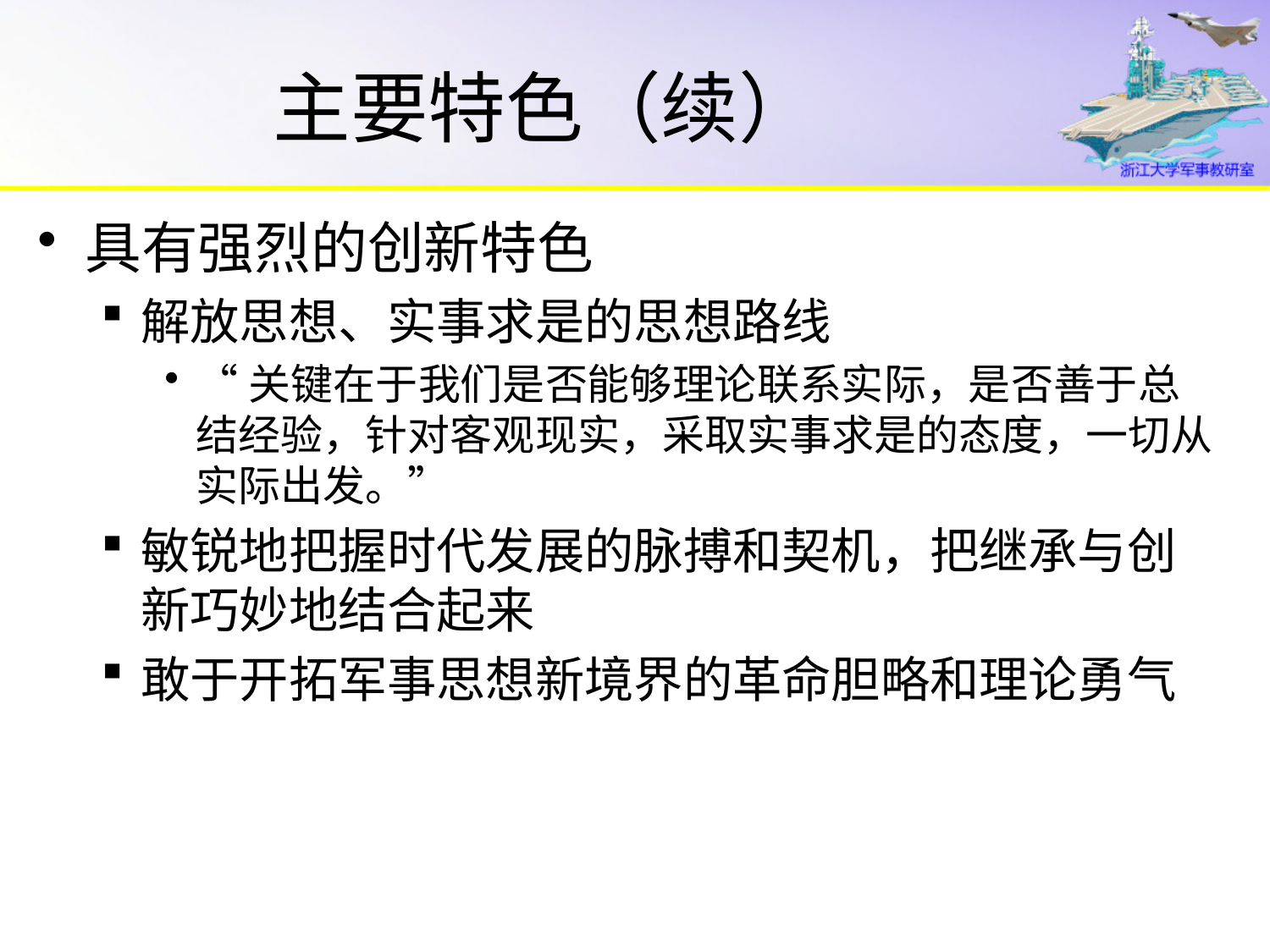

# 主要特色（续）
具有强烈的创新特色
解放思想、实事求是的思想路线
“关键在于我们是否能够理论联系实际，是否善于总结经验，针对客观现实，采取实事求是的态度，一切从实际出发。”
敏锐地把握时代发展的脉搏和契机，把继承与创新巧妙地结合起来
敢于开拓军事思想新境界的革命胆略和理论勇气